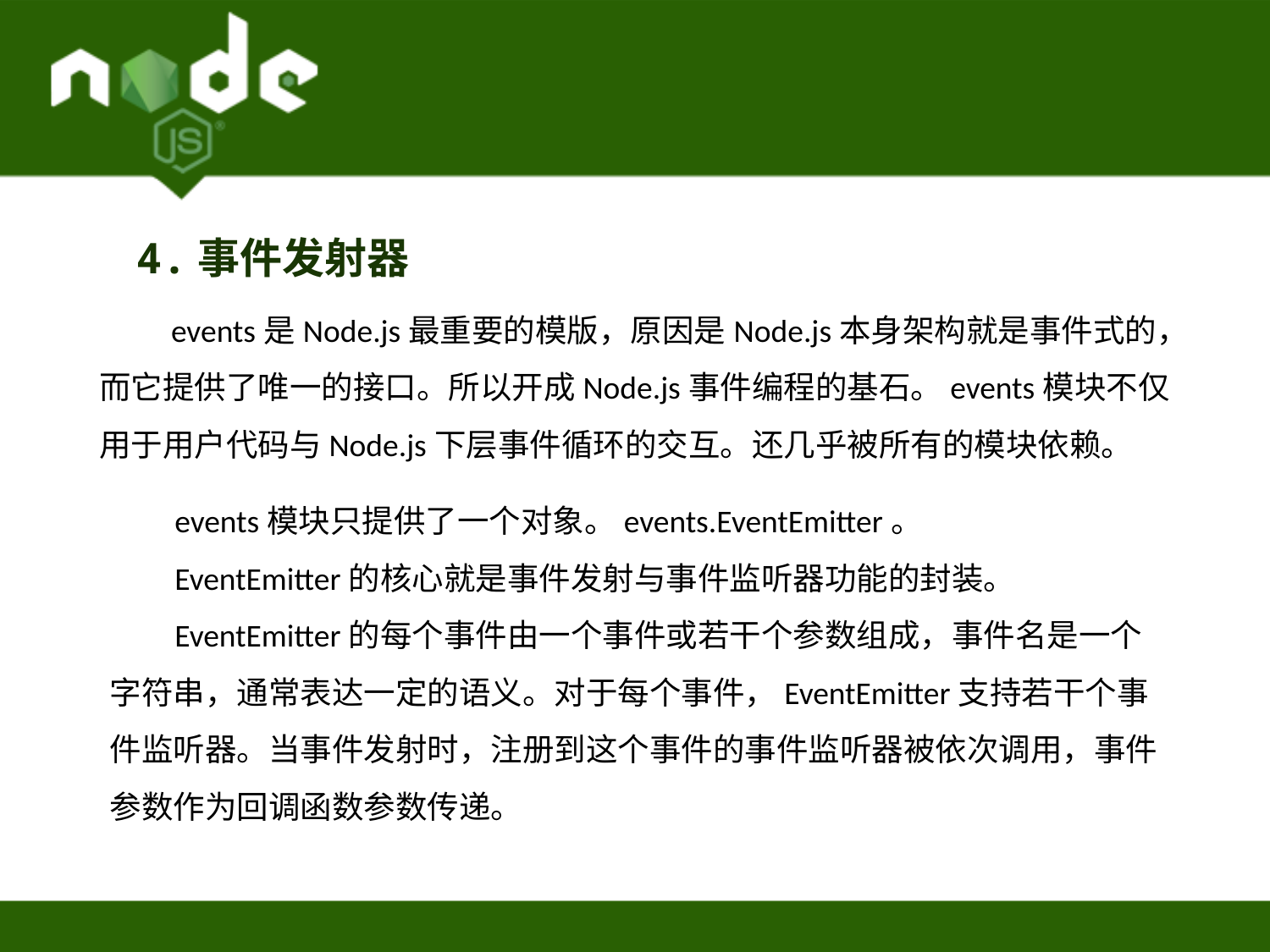

4.事件发射器
          events是Node.js最重要的模版，原因是Node.js本身架构就是事件式的，而它提供了唯一的接口。所以开成Node.js事件编程的基石。events模块不仅用于用户代码与Node.js下层事件循环的交互。还几乎被所有的模块依赖。
         events模块只提供了一个对象。events.EventEmitter。
         EventEmitter的核心就是事件发射与事件监听器功能的封装。
         EventEmitter的每个事件由一个事件或若干个参数组成，事件名是一个字符串，通常表达一定的语义。对于每个事件，EventEmitter支持若干个事件监听器。当事件发射时，注册到这个事件的事件监听器被依次调用，事件参数作为回调函数参数传递。